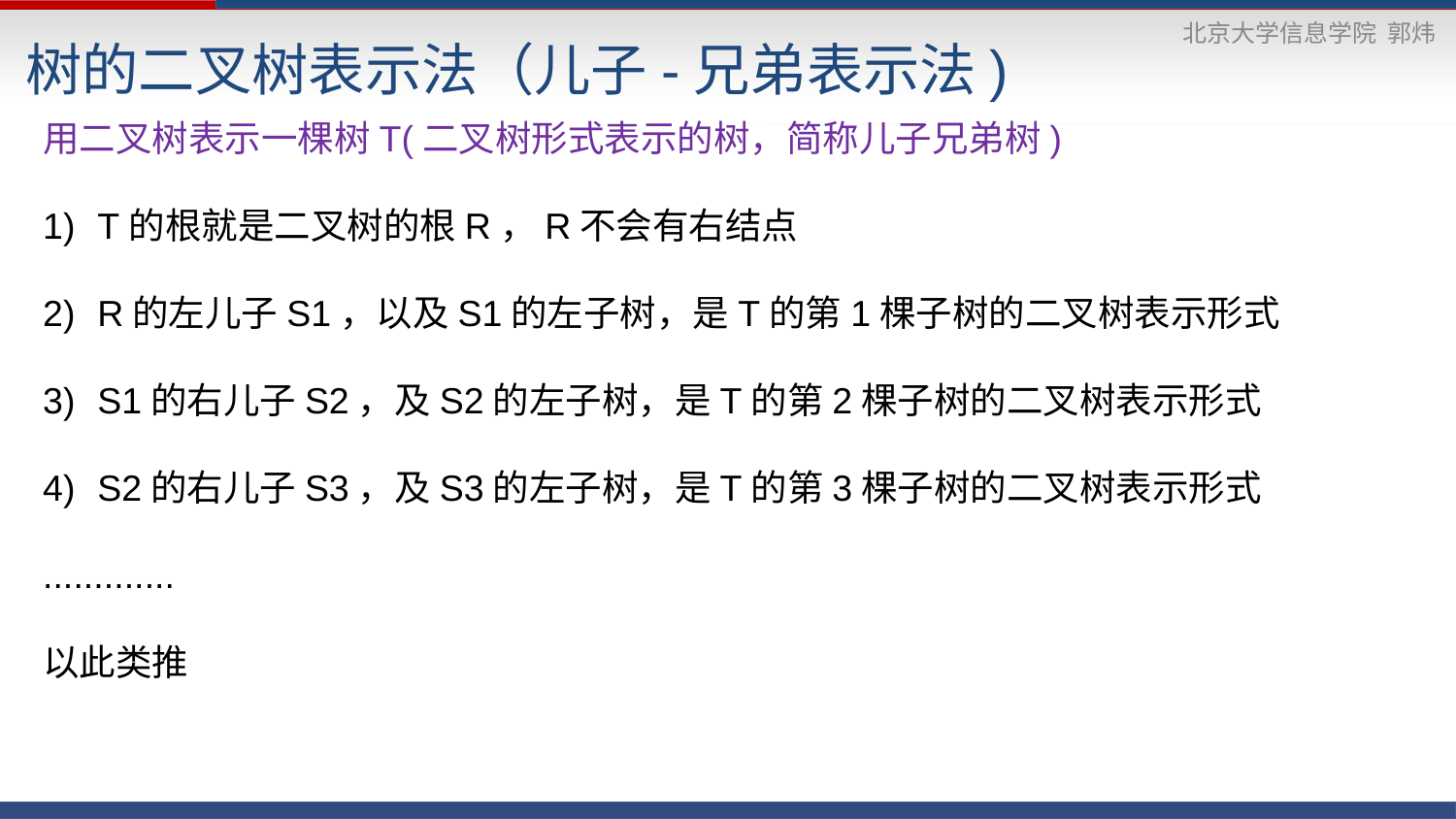

树的二叉树表示法（儿子-兄弟表示法)

用二叉树表示一棵树T(二叉树形式表示的树，简称儿子兄弟树)

T的根就是二叉树的根R，R不会有右结点

R的左儿子S1，以及S1的左子树，是T的第1棵子树的二叉树表示形式

S1的右儿子S2，及S2的左子树，是T的第2棵子树的二叉树表示形式

S2的右儿子S3，及S3的左子树，是T的第3棵子树的二叉树表示形式

.............

以此类推
12